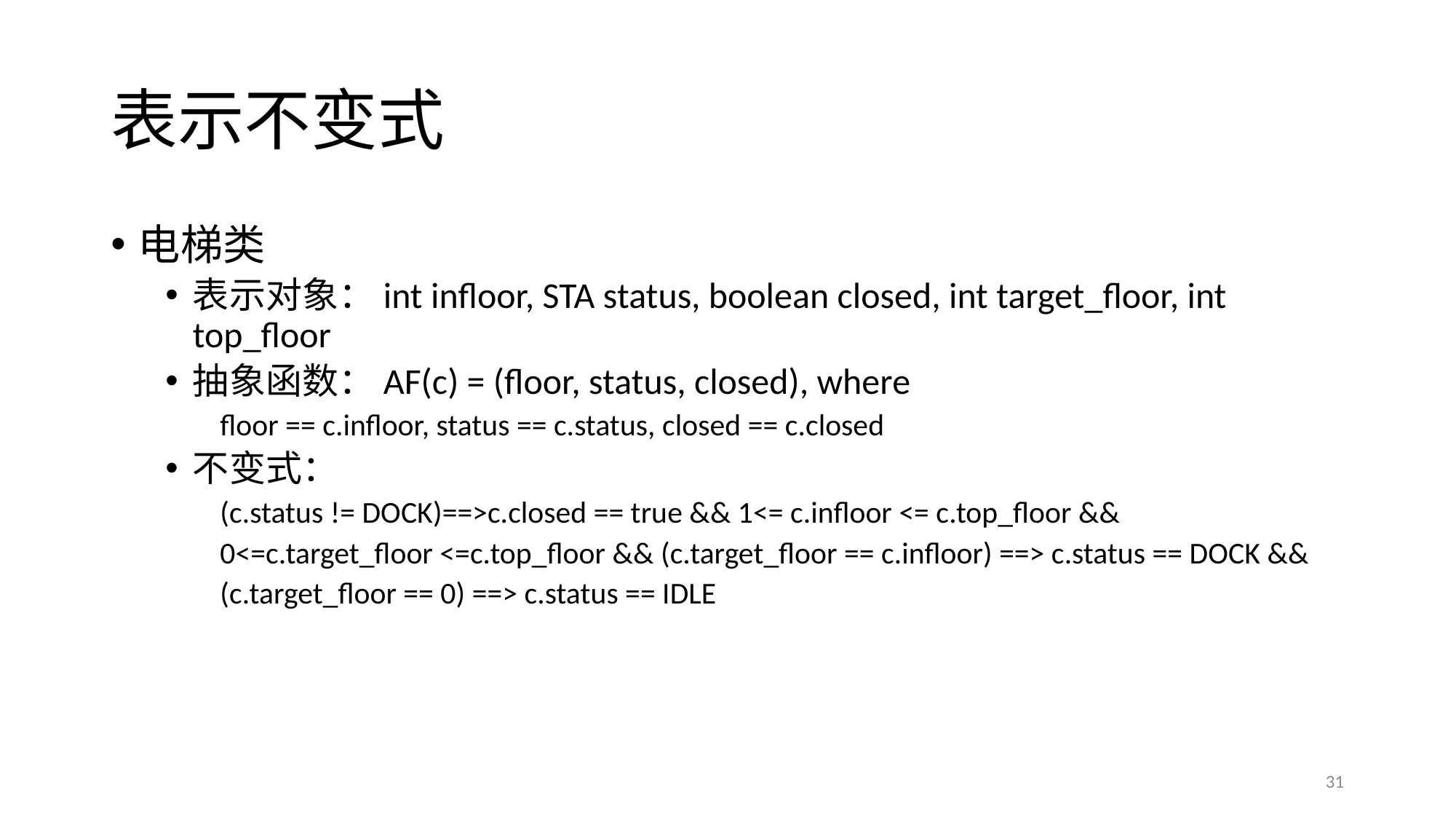

# 表示不变式
电梯类
表示对象：int infloor, STA status, boolean closed, int target_floor, int top_floor
抽象函数：AF(c) = (floor, status, closed), where
floor == c.infloor, status == c.status, closed == c.closed
不变式：
(c.status != DOCK)==>c.closed == true && 1<= c.infloor <= c.top_floor &&
0<=c.target_floor <=c.top_floor && (c.target_floor == c.infloor) ==> c.status == DOCK &&
(c.target_floor == 0) ==> c.status == IDLE
31